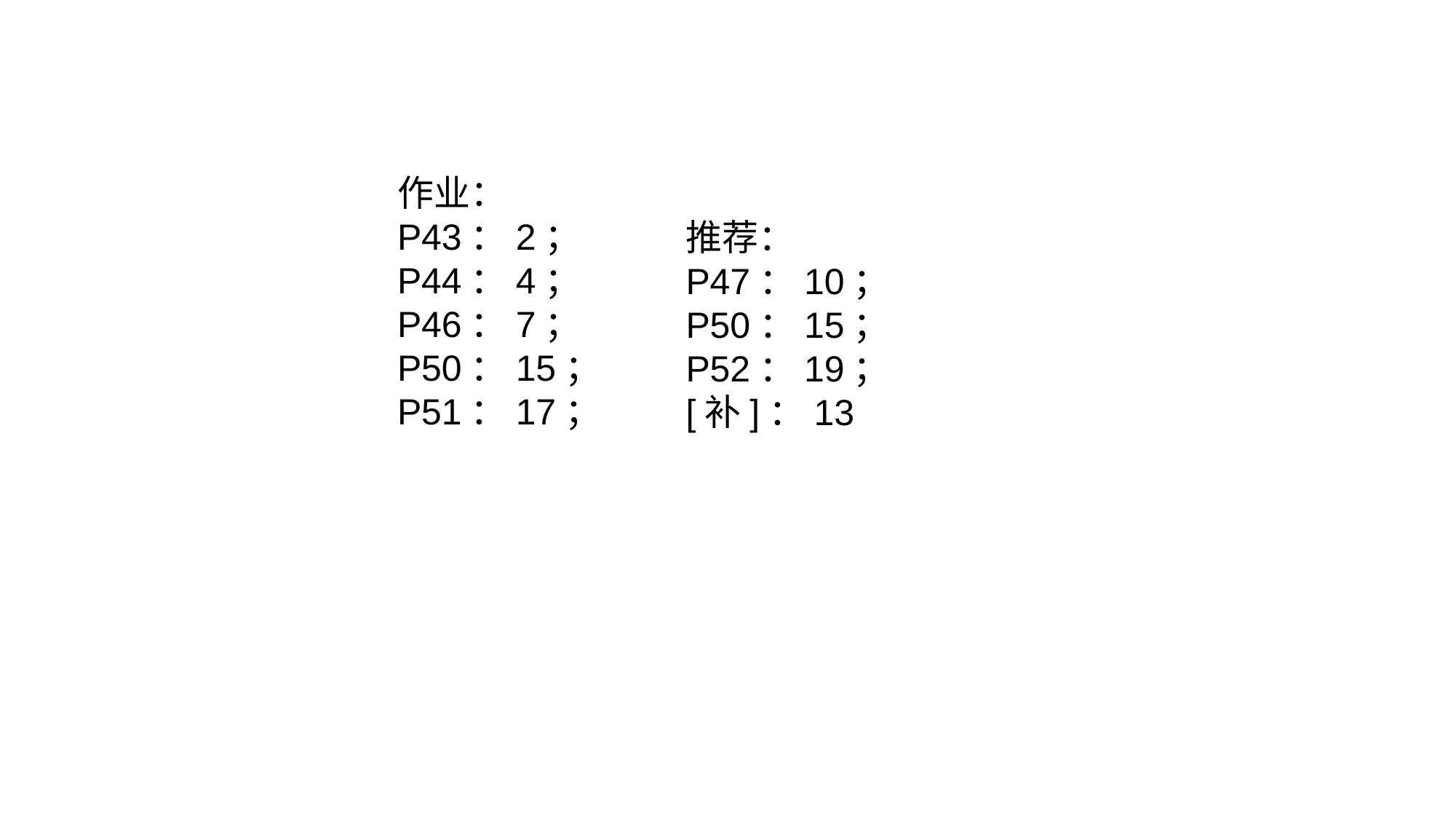

作业：
P43：2；
P44：4；
P46：7；
P50：15；
P51：17；
推荐：
P47：10；
P50：15；
P52：19；
[补]：13